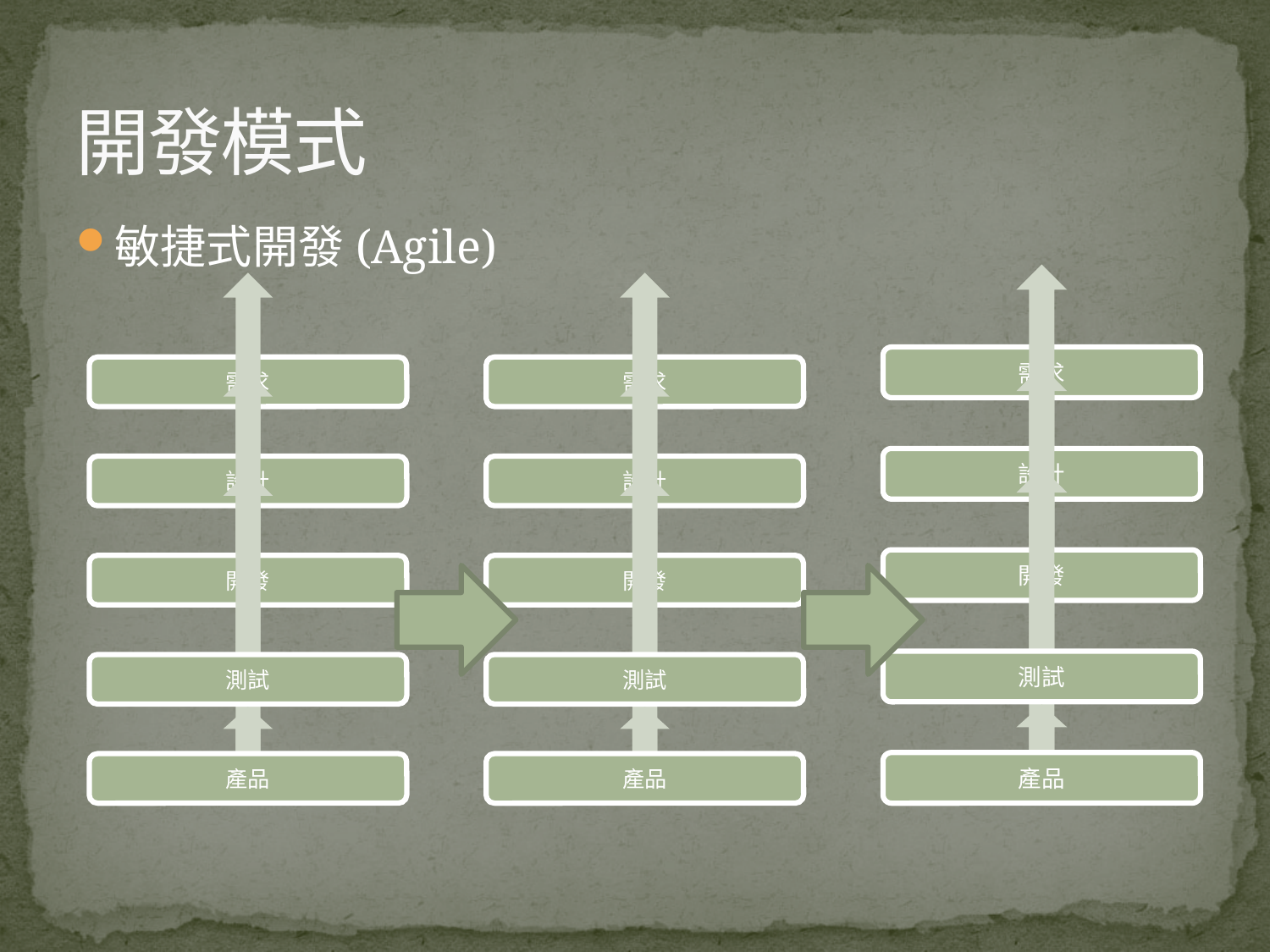

# 開發模式
敏捷式開發(Agile)

需求
設計
開發
產品
測試
需求
設計
開發
產品
測試
需求
設計
開發
產品
測試